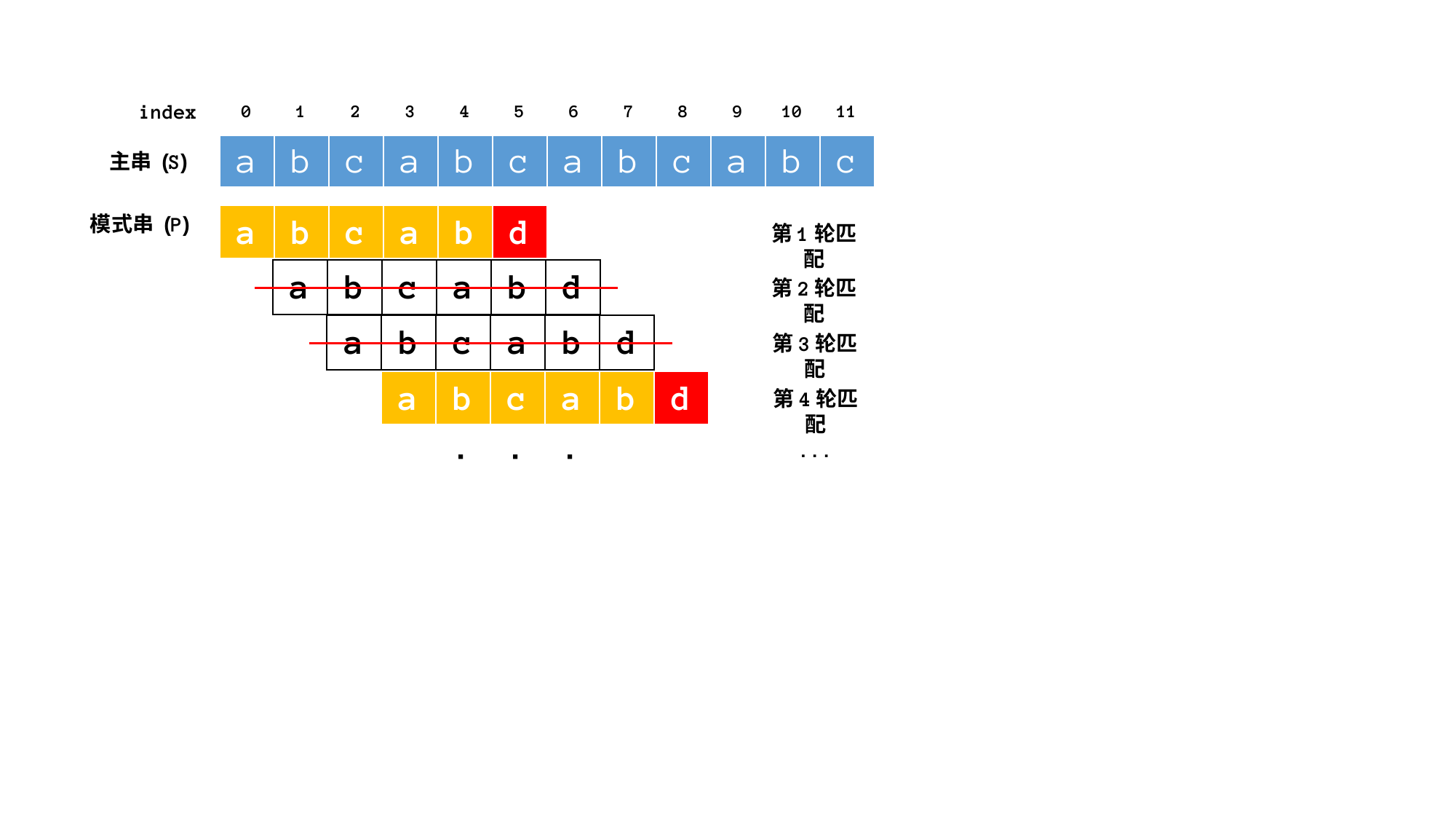

| index | 0 | 1 | 2 | 3 | 4 | 5 | 6 | 7 | 8 | 9 | 10 | 11 |
| --- | --- | --- | --- | --- | --- | --- | --- | --- | --- | --- | --- | --- |
| a | b | c | a | b | c | a | b | c | a | b | c |
| --- | --- | --- | --- | --- | --- | --- | --- | --- | --- | --- | --- |
主串 (S)
模式串 (P)
| s | a | d |
| --- | --- | --- |
| a | b | c | a | b | d |
| --- | --- | --- | --- | --- | --- |
| a | b | c | a | b | d |
| --- | --- | --- | --- | --- | --- |
第1轮匹配
| a | b | c | a | b | d |
| --- | --- | --- | --- | --- | --- |
第2轮匹配
| a | b | c | a | b | d |
| --- | --- | --- | --- | --- | --- |
第3轮匹配
| a | b | c | a | b | d |
| --- | --- | --- | --- | --- | --- |
第4轮匹配
| · | · | · |  |  |  |
| --- | --- | --- | --- | --- | --- |
···